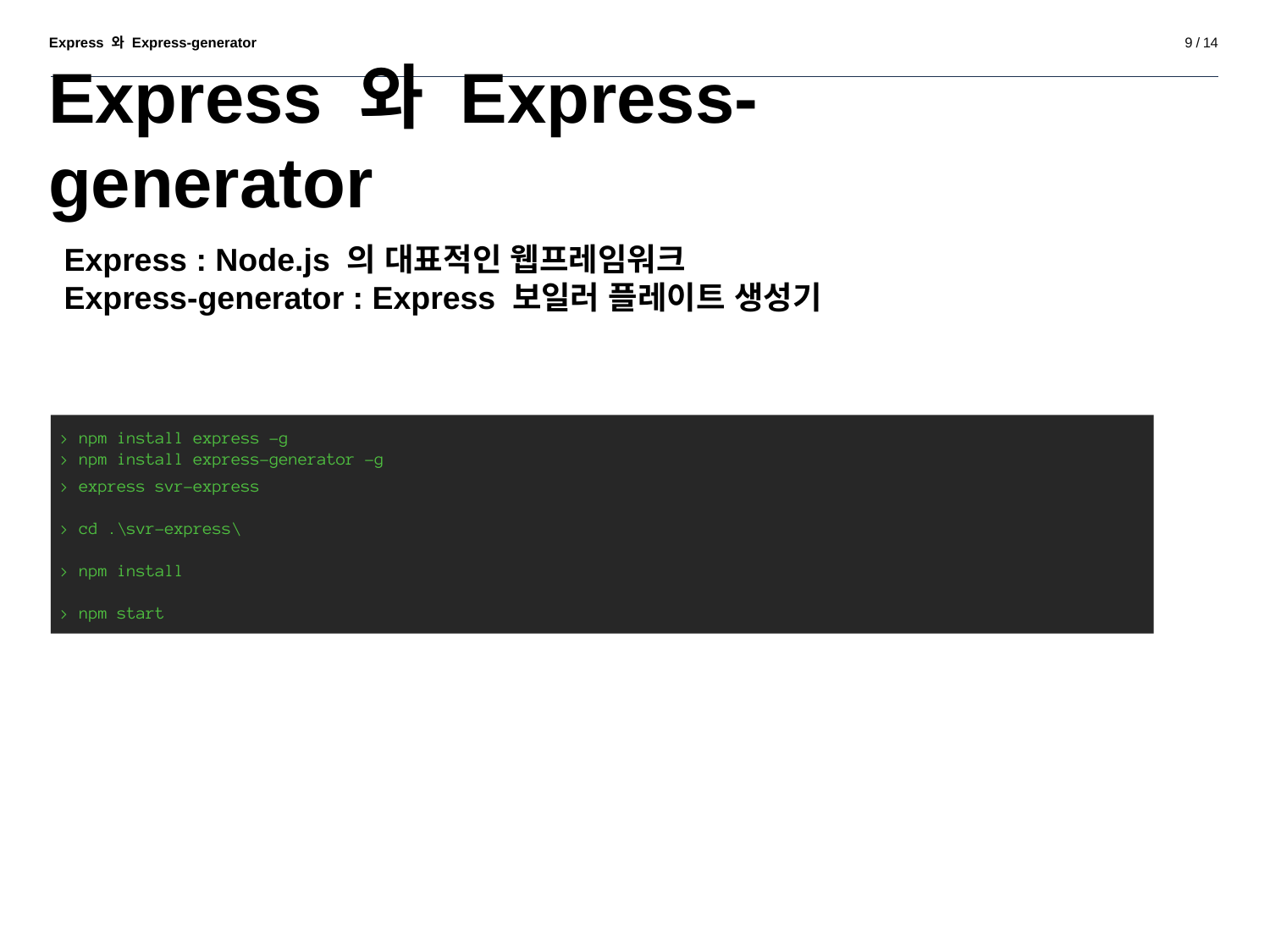

Express 와 Express-generator
9 / 14
# Express 와 Express-generator

Express : Node.js 의 대표적인 웹프레임워크
Express-generator : Express 보일러 플레이트 생성기
 > npm install express -g
 > npm install express-generator -g

 > express svr-express

 > cd .\svr-express\

 > npm install

 > npm start